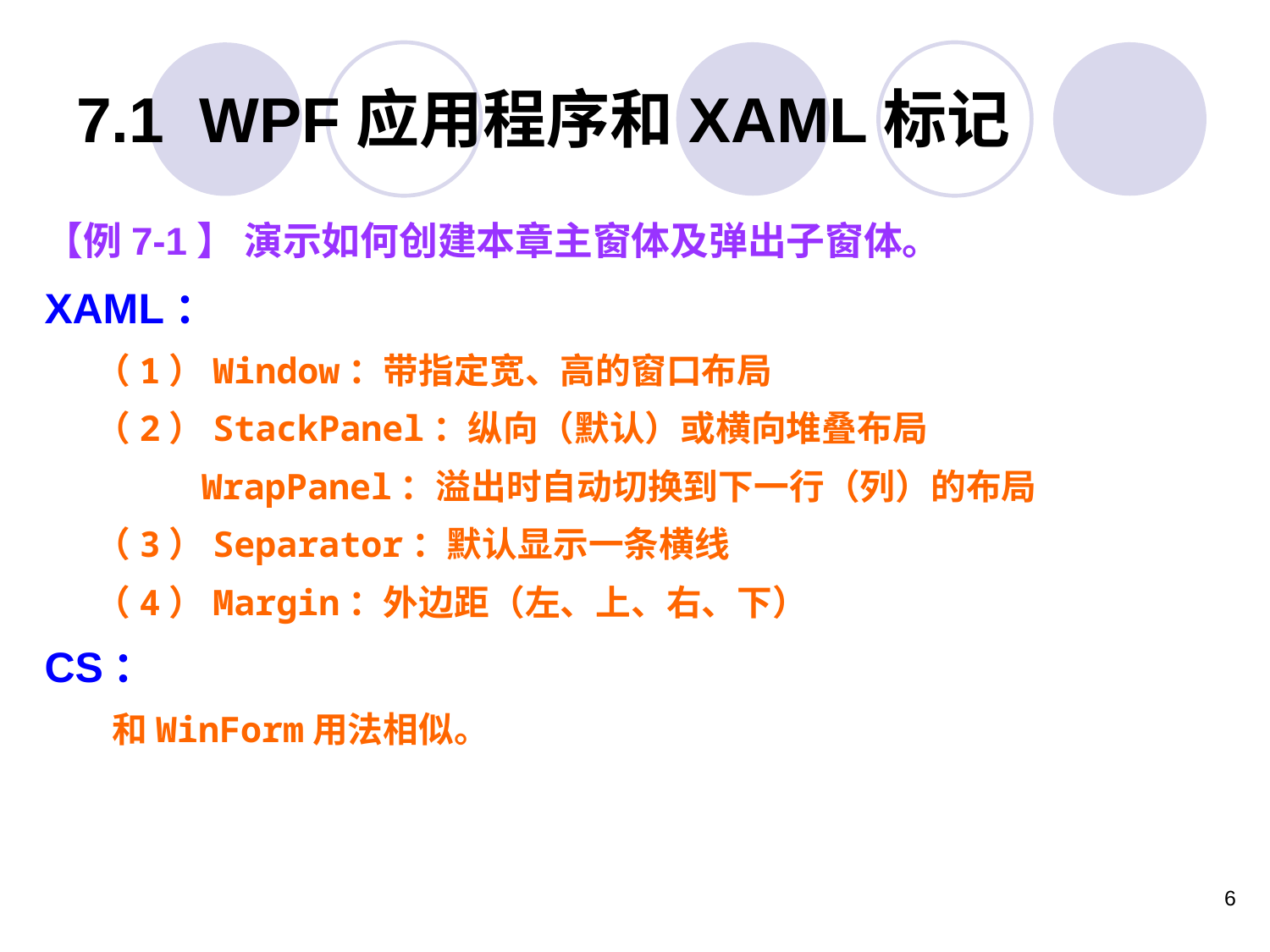

# 7.1  WPF应用程序和XAML标记
【例7-1】 演示如何创建本章主窗体及弹出子窗体。
XAML：
（1）Window：带指定宽、高的窗口布局
（2）StackPanel：纵向（默认）或横向堆叠布局
     WrapPanel：溢出时自动切换到下一行（列）的布局
（3）Separator：默认显示一条横线
（4）Margin：外边距（左、上、右、下）
CS：
 和WinForm用法相似。
6